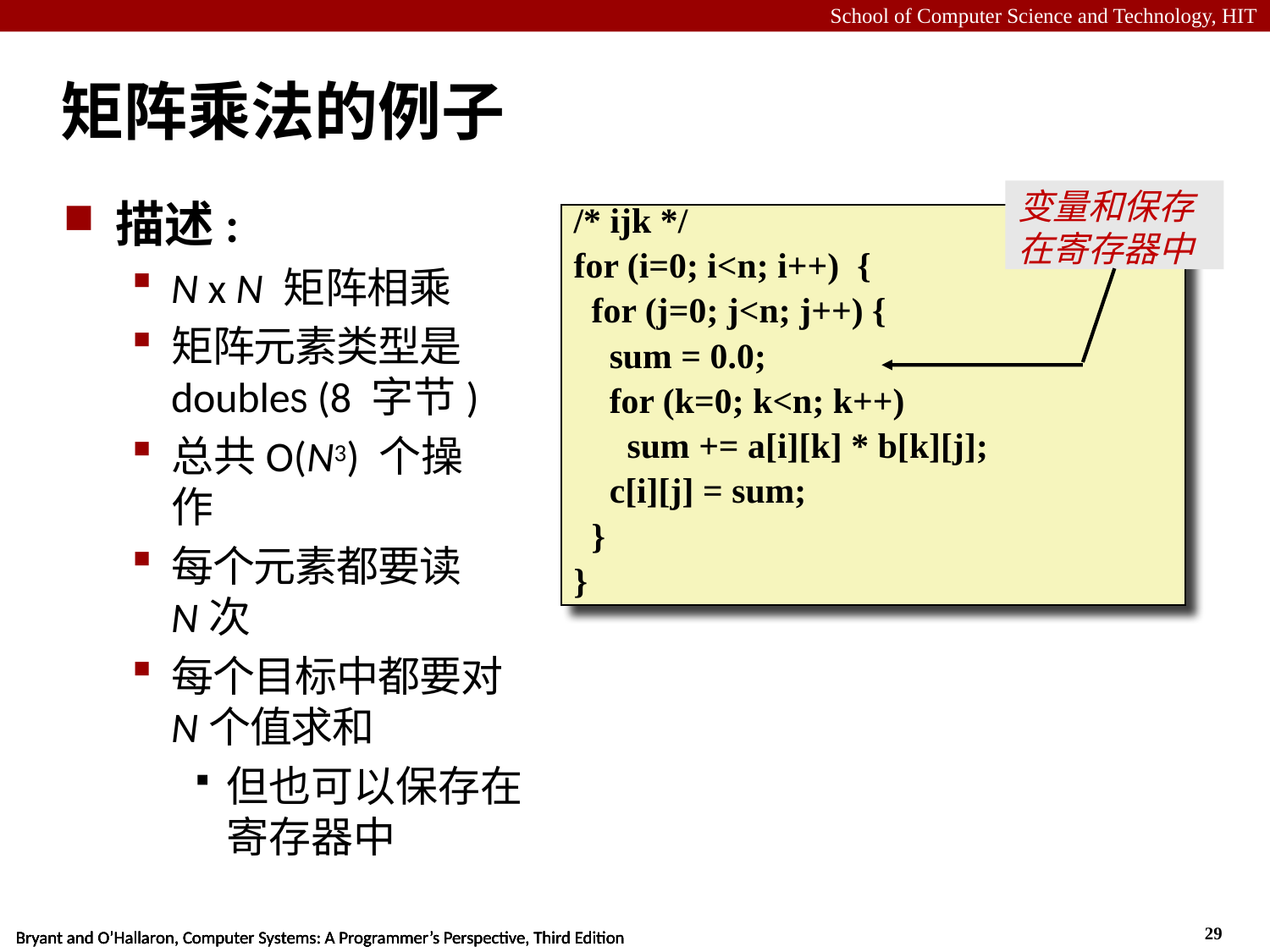

29
# 矩阵乘法的例子
变量和保存在寄存器中
描述:
N x N 矩阵相乘
矩阵元素类型是 doubles (8 字节)
总共O(N3) 个操作
每个元素都要读N次
每个目标中都要对N个值求和
但也可以保存在寄存器中
/* ijk */
for (i=0; i<n; i++)  {
  for (j=0; j<n; j++) {
    sum = 0.0;
    for (k=0; k<n; k++)
      sum += a[i][k] * b[k][j];
    c[i][j] = sum;
  }
}